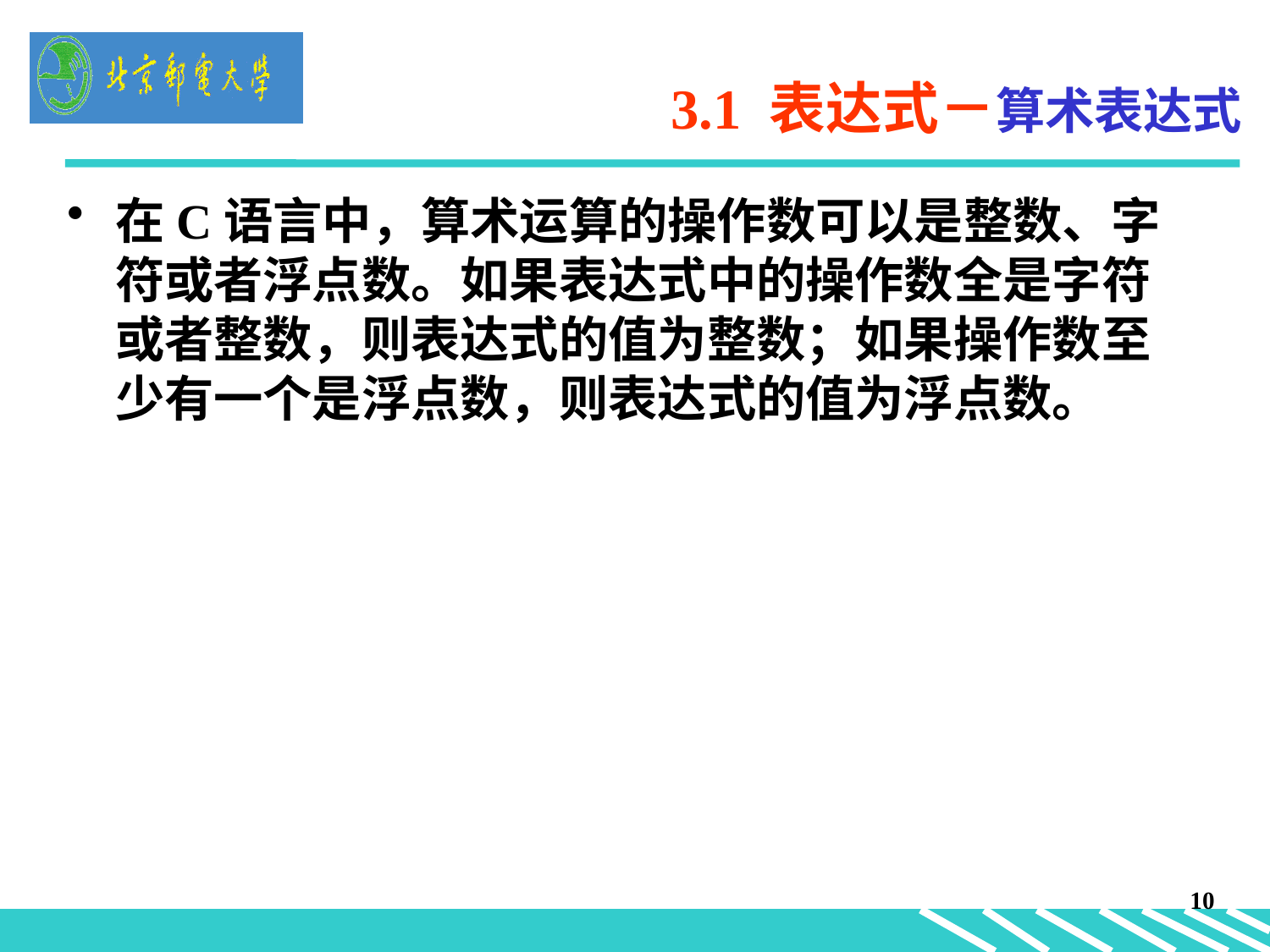

# 3.1 表达式－算术表达式
在C语言中，算术运算的操作数可以是整数、字符或者浮点数。如果表达式中的操作数全是字符或者整数，则表达式的值为整数；如果操作数至少有一个是浮点数，则表达式的值为浮点数。

10